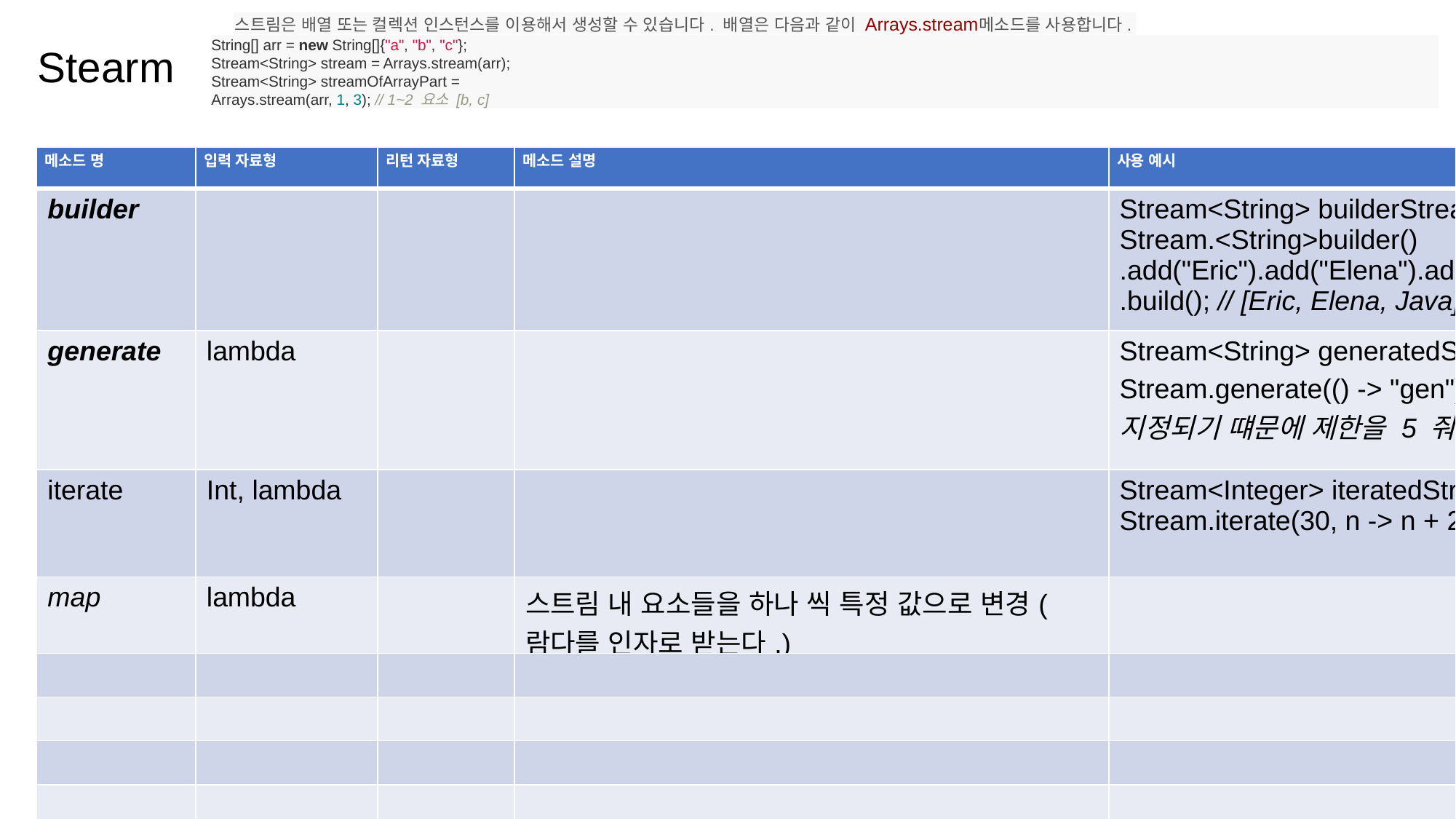

스트림은 배열 또는 컬렉션 인스턴스를 이용해서 생성할 수 있습니다. 배열은 다음과 같이 Arrays.stream 메소드를 사용합니다.
Stearm
String[] arr = new String[]{"a", "b", "c"};
Stream<String> stream = Arrays.stream(arr);
Stream<String> streamOfArrayPart =
Arrays.stream(arr, 1, 3); // 1~2 요소 [b, c]
| 메소드 명 | 입력 자료형 | 리턴 자료형 | 메소드 설명 | 사용 예시 |
| --- | --- | --- | --- | --- |
| builder |  |  |  | Stream<String> builderStream = Stream.<String>builder() .add("Eric").add("Elena").add("Java") .build(); // [Eric, Elena, Java] |
| generate | lambda |  |  | Stream<String> generatedStream = Stream.generate(() -> "gen").limit(5); // [el, el, el, el, el] // 무한한 크기로 지정되기 떄문에 제한을 5 줘야함 |
| iterate | Int, lambda |  |  | Stream<Integer> iteratedStream = Stream.iterate(30, n -> n + 2).limit(5); // [30, 32, 34, 36, 38] |
| map | lambda |  | 스트림 내 요소들을 하나 씩 특정 값으로 변경(람다를 인자로 받는다.) |  |
|  |  |  |  |  |
|  |  |  |  |  |
|  |  |  |  |  |
|  |  |  |  |  |
|  |  |  |  |  |
|  |  |  |  |  |
|  |  |  |  |  |
|  |  |  |  |  |
|  |  |  |  |  |